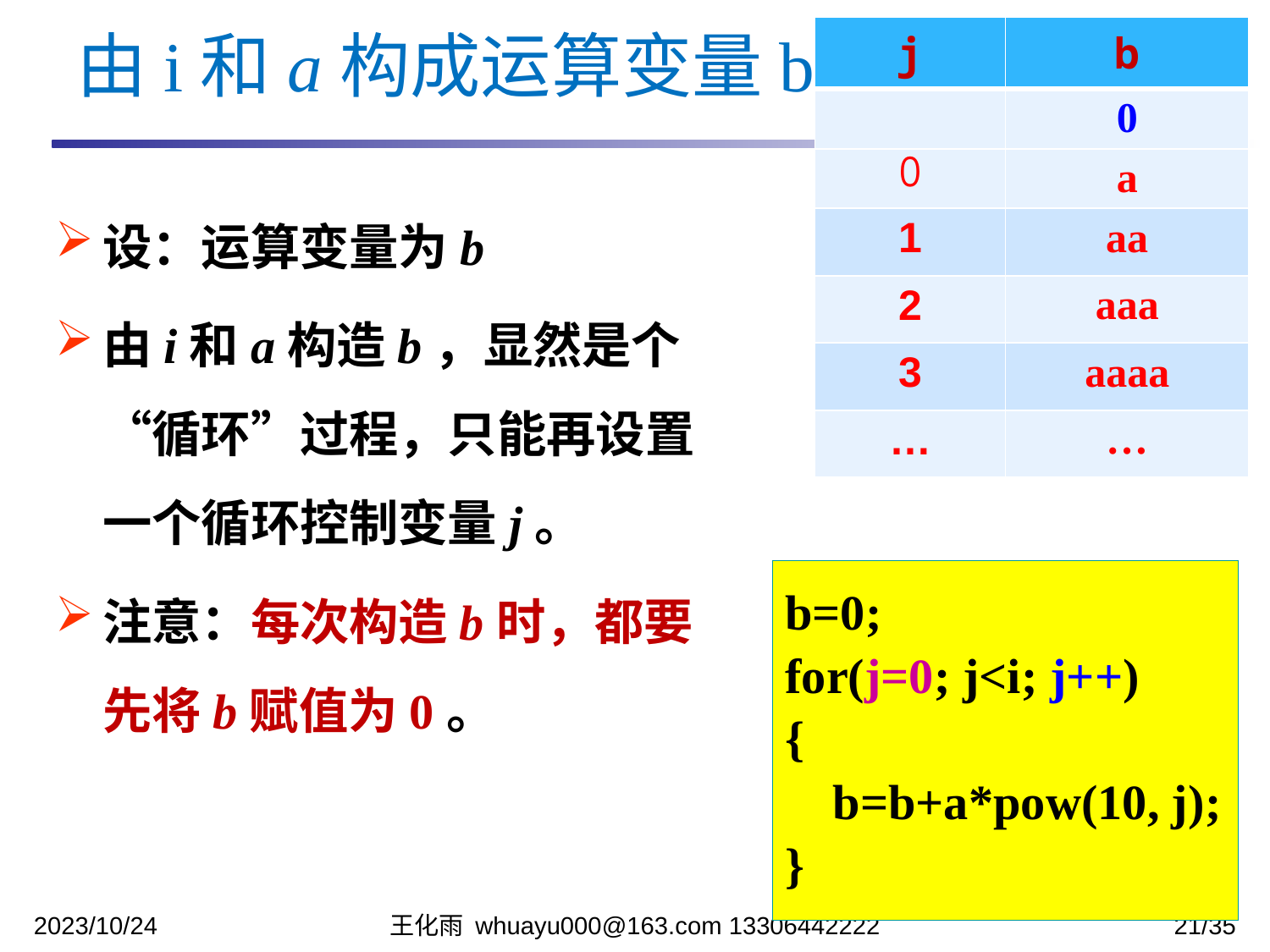

| j | b |
| --- | --- |
|  | 0 |
| 0 | a |
| 1 | aa |
| 2 | aaa |
| 3 | aaaa |
| … | … |
由i和a构成运算变量b
设：运算变量为b
由i和a构造b，显然是个“循环”过程，只能再设置一个循环控制变量j。
注意：每次构造b时，都要先将b赋值为0。
b=0;
for(j=0; j<i; j++)
{
	b=b+a*pow(10, j);
}
2023/10/24
王化雨 whuayu000@163.com 13306442222
21/35